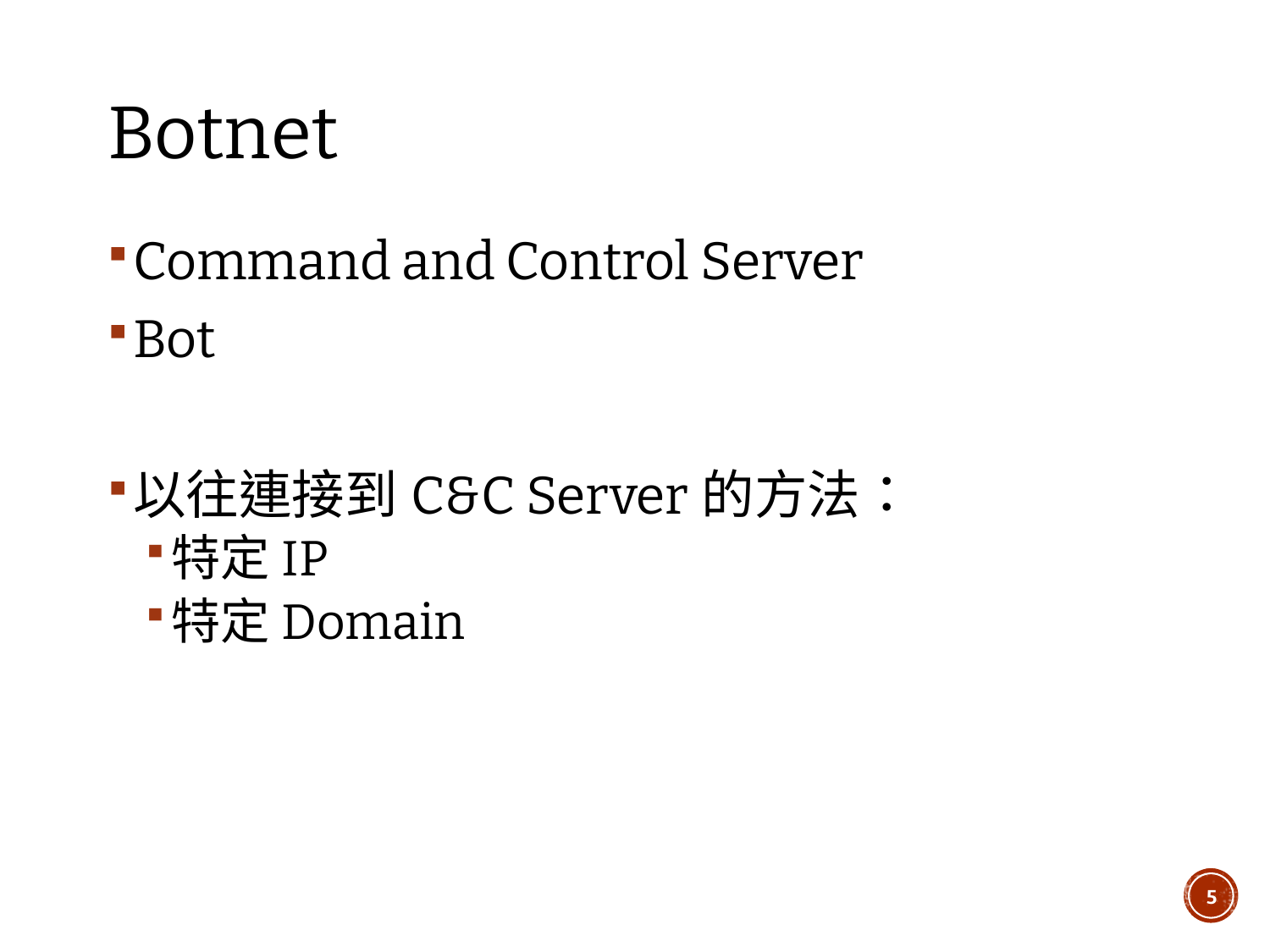

# Botnet
Command and Control Server
Bot

以往連接到C&C Server的方法：
特定IP
特定Domain

5